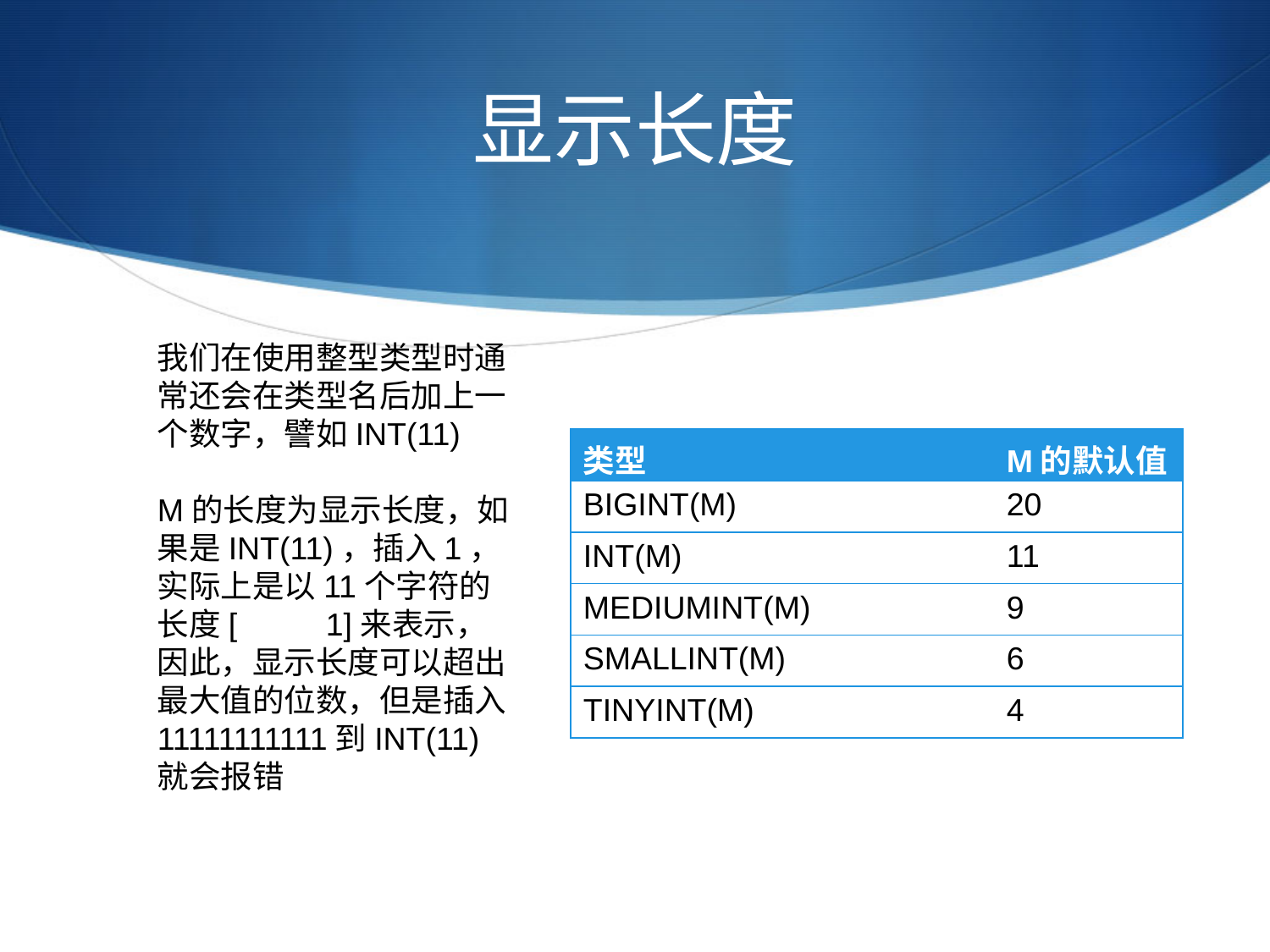

# 显示长度
我们在使用整型类型时通常还会在类型名后加上一个数字，譬如INT(11)

M的长度为显示长度，如果是INT(11)，插入1，实际上是以11个字符的长度[          1]来表示，因此，显示长度可以超出最大值的位数，但是插入11111111111到INT(11)就会报错
| 类型 | M的默认值 |
| --- | --- |
| BIGINT(M) | 20 |
| INT(M) | 11 |
| MEDIUMINT(M) | 9 |
| SMALLINT(M) | 6 |
| TINYINT(M) | 4 |